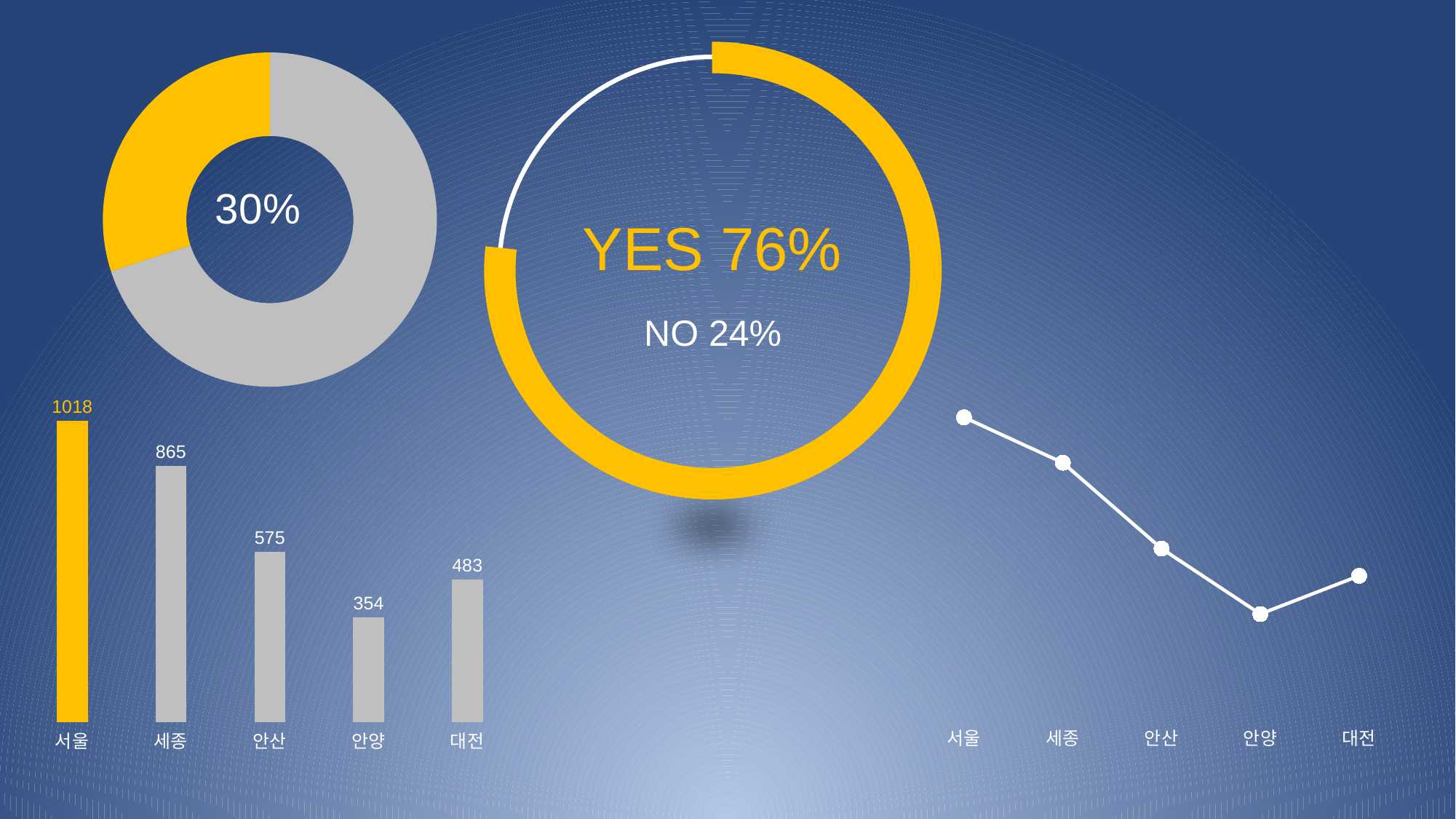

### Chart

| Category | 판매 |
|---|---|
| 1분기 | 7.0 |
| 2분기 | 3.0 |

YES 76%
NO 24%

### Chart

| Category | 계열 1 |
|---|---|
| 서울 | 1018.0 |
| 세종 | 865.0 |
| 안산 | 575.0 |
| 안양 | 354.0 |
| 대전 | 483.0 |

### Chart

| Category | 계열 1 |
|---|---|
| 서울 | 1018.0 |
| 세종 | 865.0 |
| 안산 | 575.0 |
| 안양 | 354.0 |
| 대전 | 483.0 |